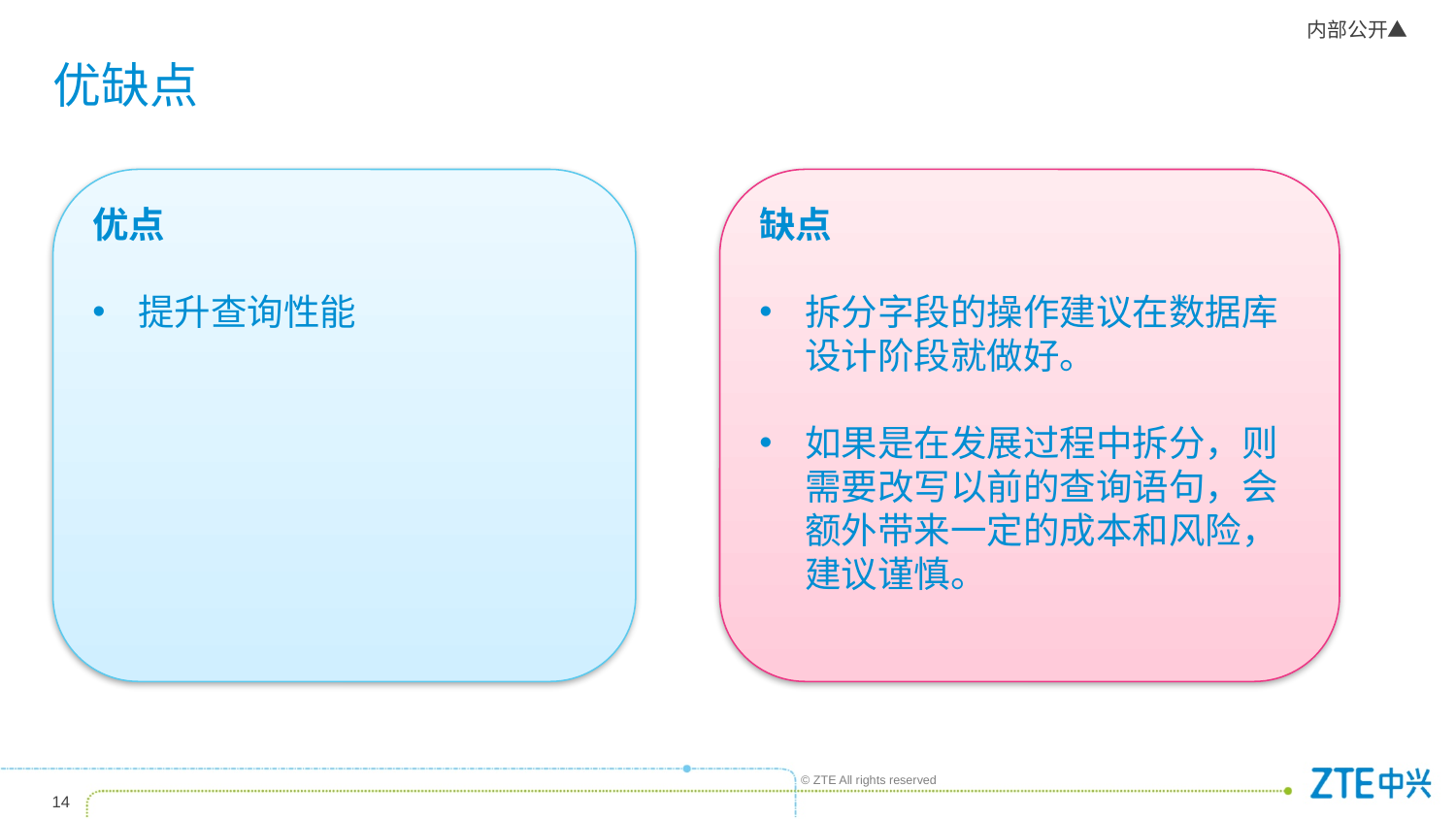

# 优缺点
优点

提升查询性能
缺点

拆分字段的操作建议在数据库设计阶段就做好。

如果是在发展过程中拆分，则需要改写以前的查询语句，会额外带来一定的成本和风险，建议谨慎。